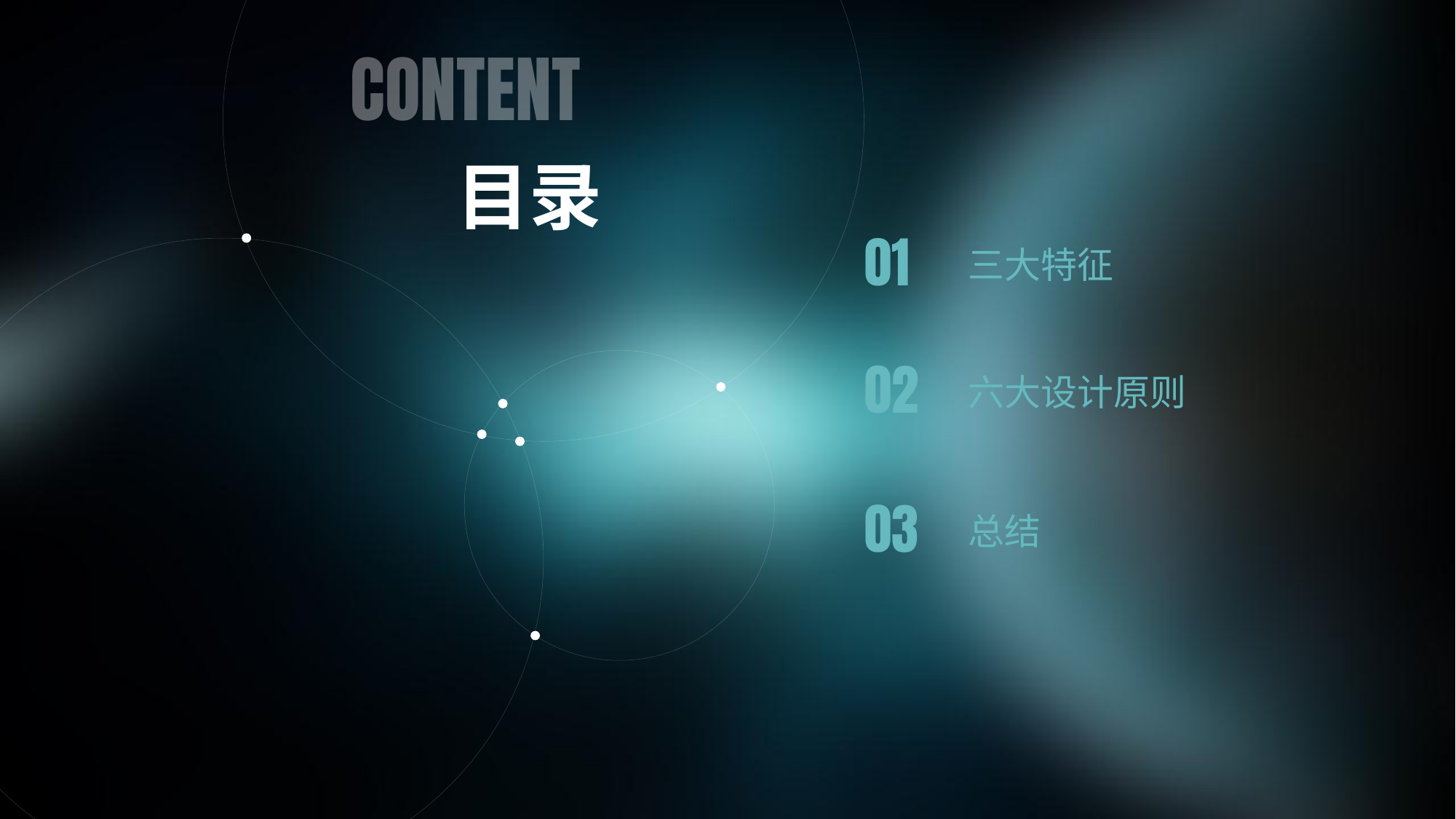

CONTENT
目录
01
三大特征

02
六大设计原则
03
总结